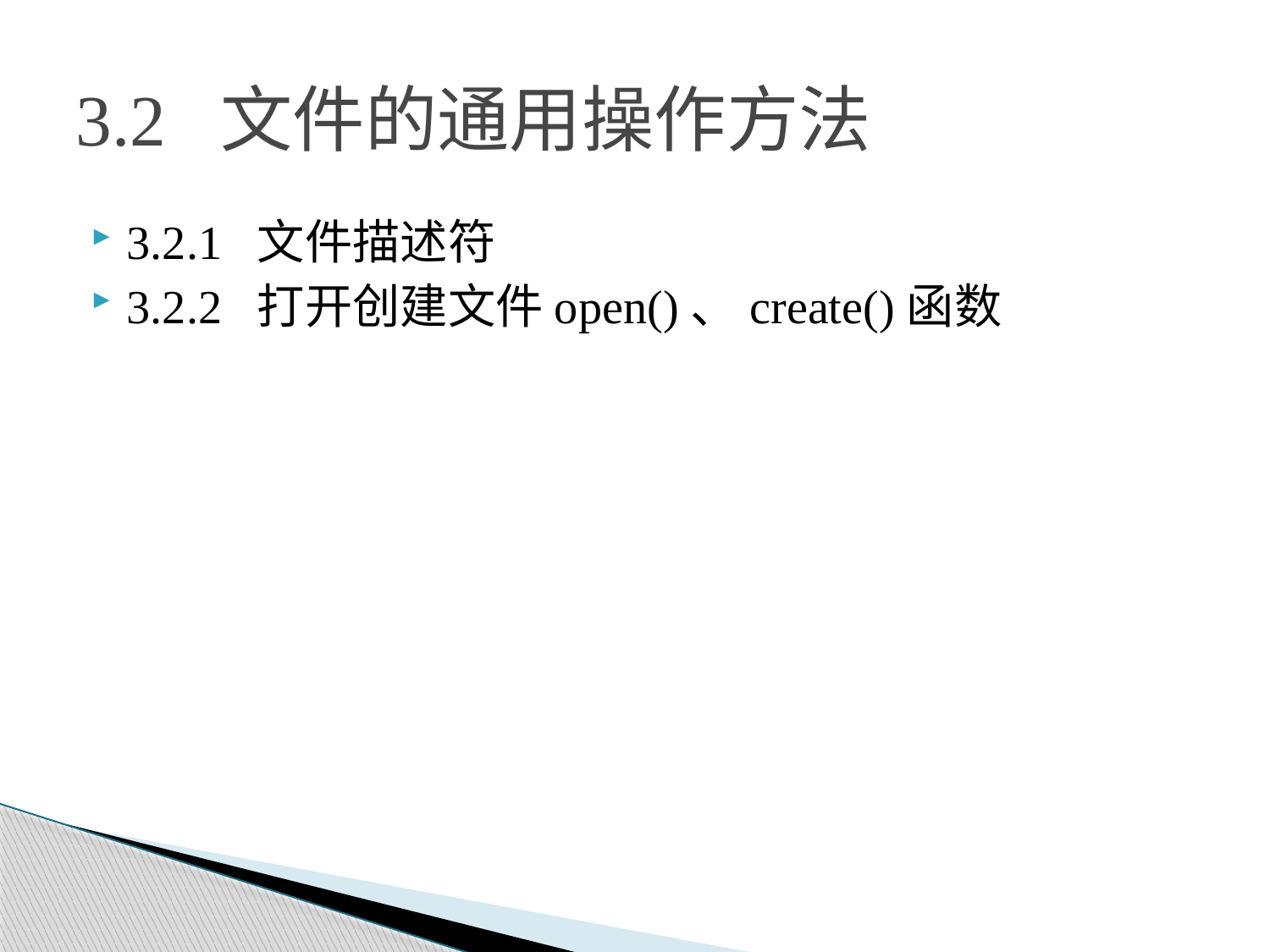

# 3.2  文件的通用操作方法
3.2.1  文件描述符
3.2.2  打开创建文件open()、create()函数